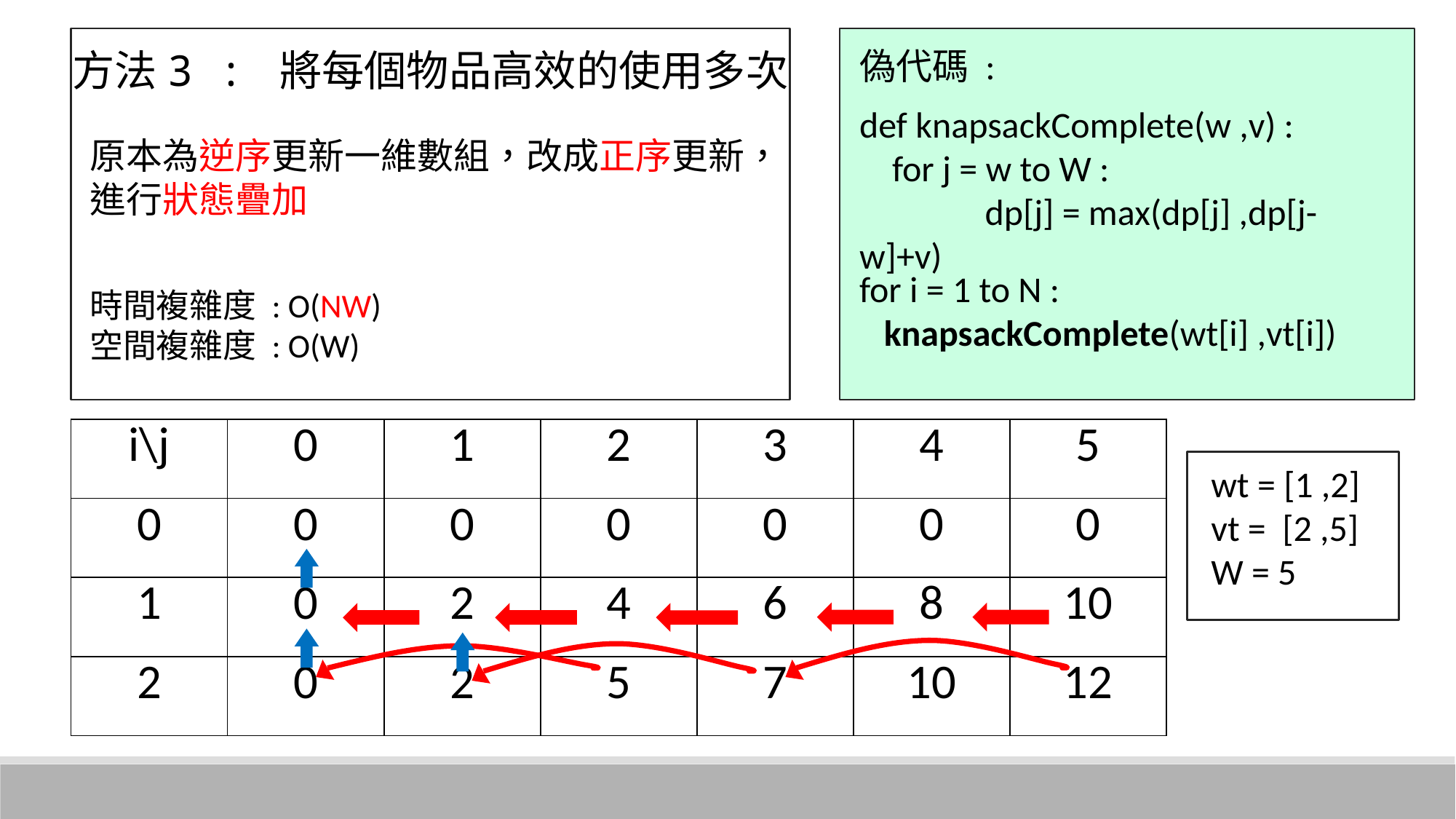

偽代碼 :
方法3 : 將每個物品高效的使用多次
def knapsackComplete(w ,v) :
    for j = w to W :
	  dp[j] = max(dp[j] ,dp[j-w]+v)
原本為逆序更新一維數組，改成正序更新，進行狀態疊加
for i = 1 to N :
   knapsackComplete(wt[i] ,vt[i])
時間複雜度 : O(NW)
空間複雜度 : O(W)
| i\j | 0 | 1 | 2 | 3 | 4 | 5 |
| --- | --- | --- | --- | --- | --- | --- |
| 0 | 0 | 0 | 0 | 0 | 0 | 0 |
| 1 | 0 | 2 | 4 | 6 | 8 | 10 |
| 2 | 0 | 2 | 5 | 7 | 10 | 12 |

wt = [1 ,2]
vt =  [2 ,5]
W = 5